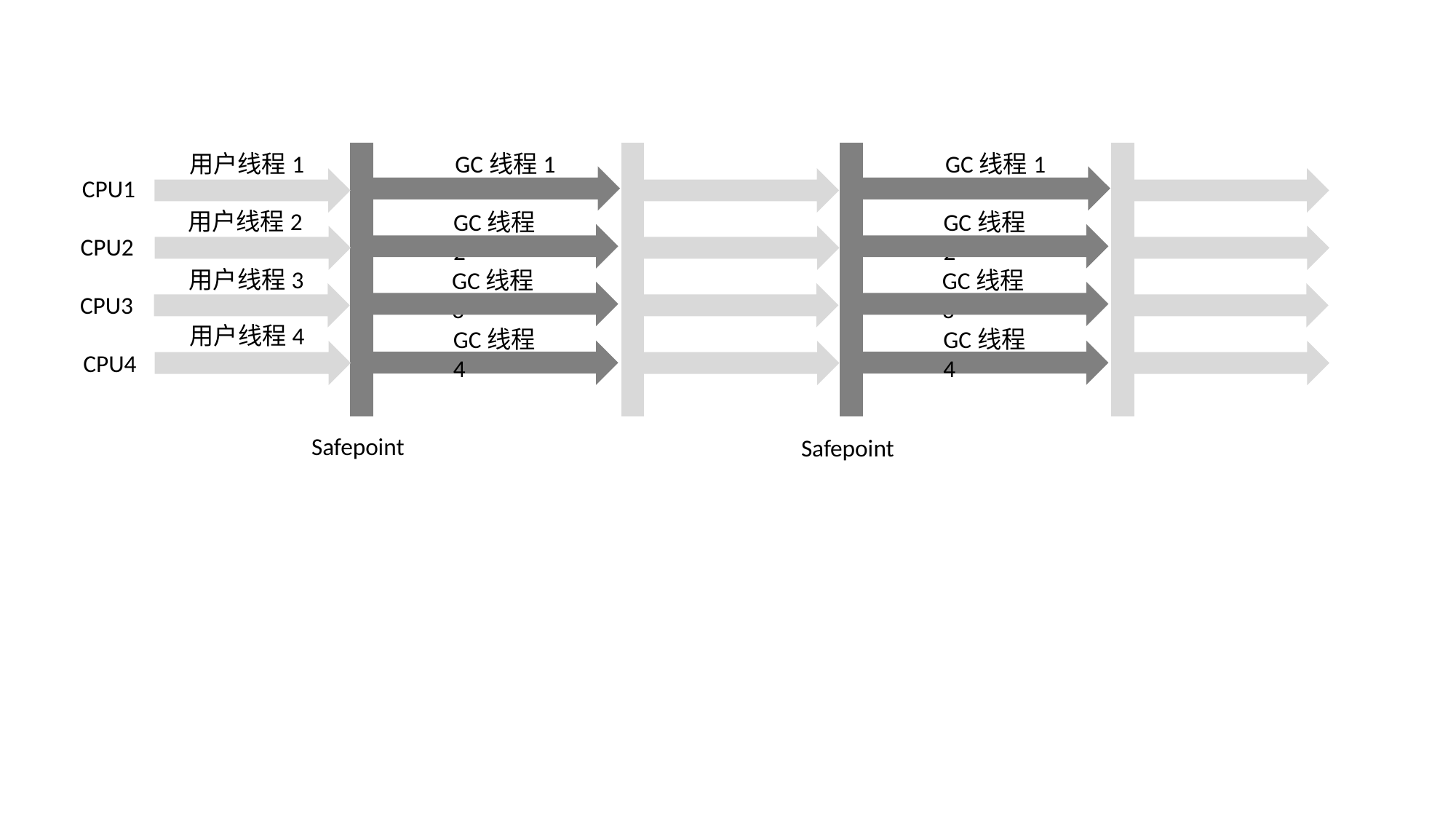

GC线程1
GC线程1
用户线程1

CPU1

用户线程2
GC线程2
GC线程2

CPU2

用户线程3
GC线程3
GC线程3

CPU3

用户线程4
GC线程4
GC线程4
CPU4

Safepoint
Safepoint